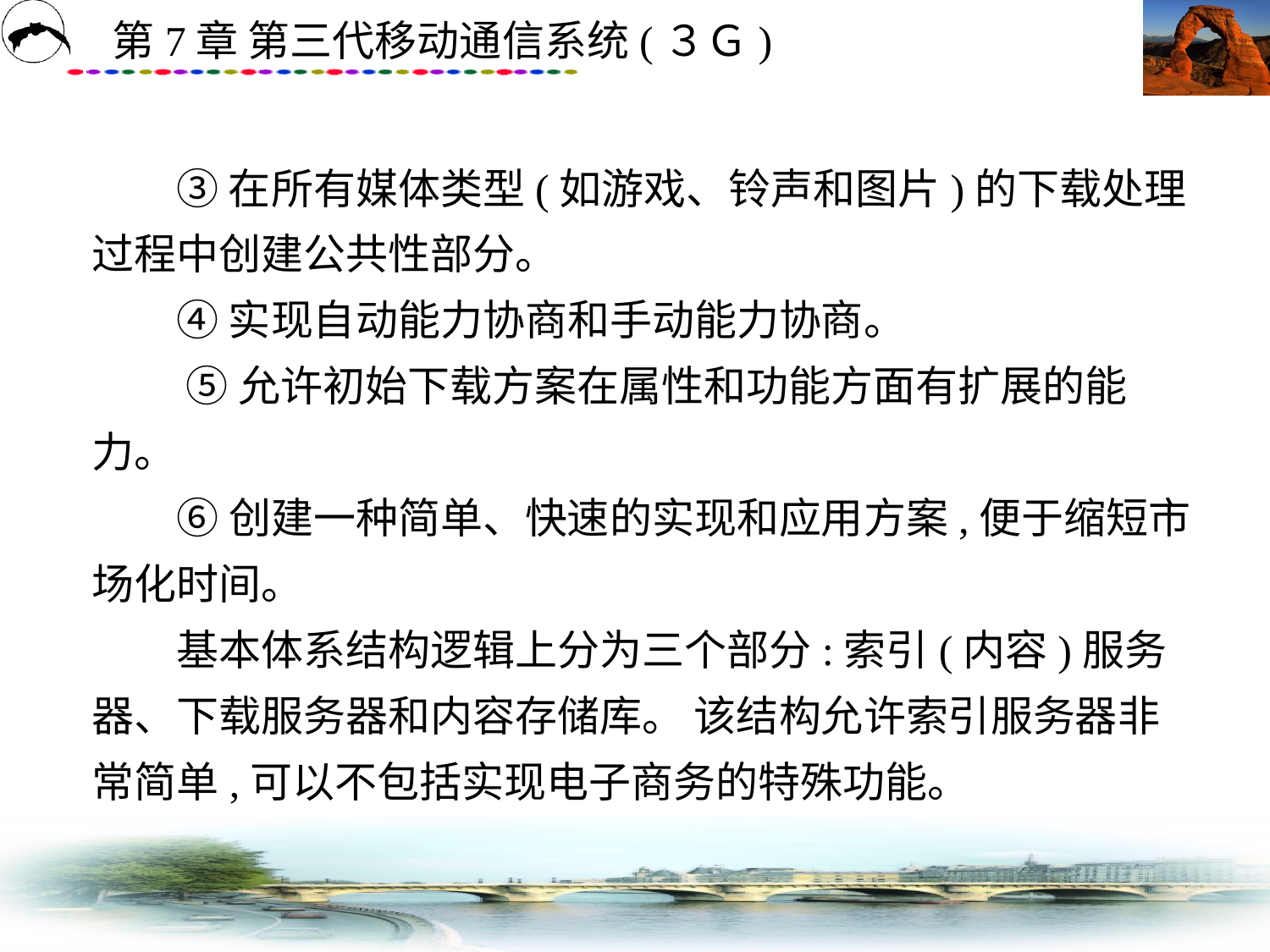

# ③ 在所有媒体类型(如游戏、铃声和图片)的下载处理过程中创建公共性部分。 　　④ 实现自动能力协商和手动能力协商。 　　 ⑤ 允许初始下载方案在属性和功能方面有扩展的能力。 　　⑥ 创建一种简单、快速的实现和应用方案,便于缩短市场化时间。 　　基本体系结构逻辑上分为三个部分:索引(内容)服务器、下载服务器和内容存储库。 该结构允许索引服务器非常简单,可以不包括实现电子商务的特殊功能。